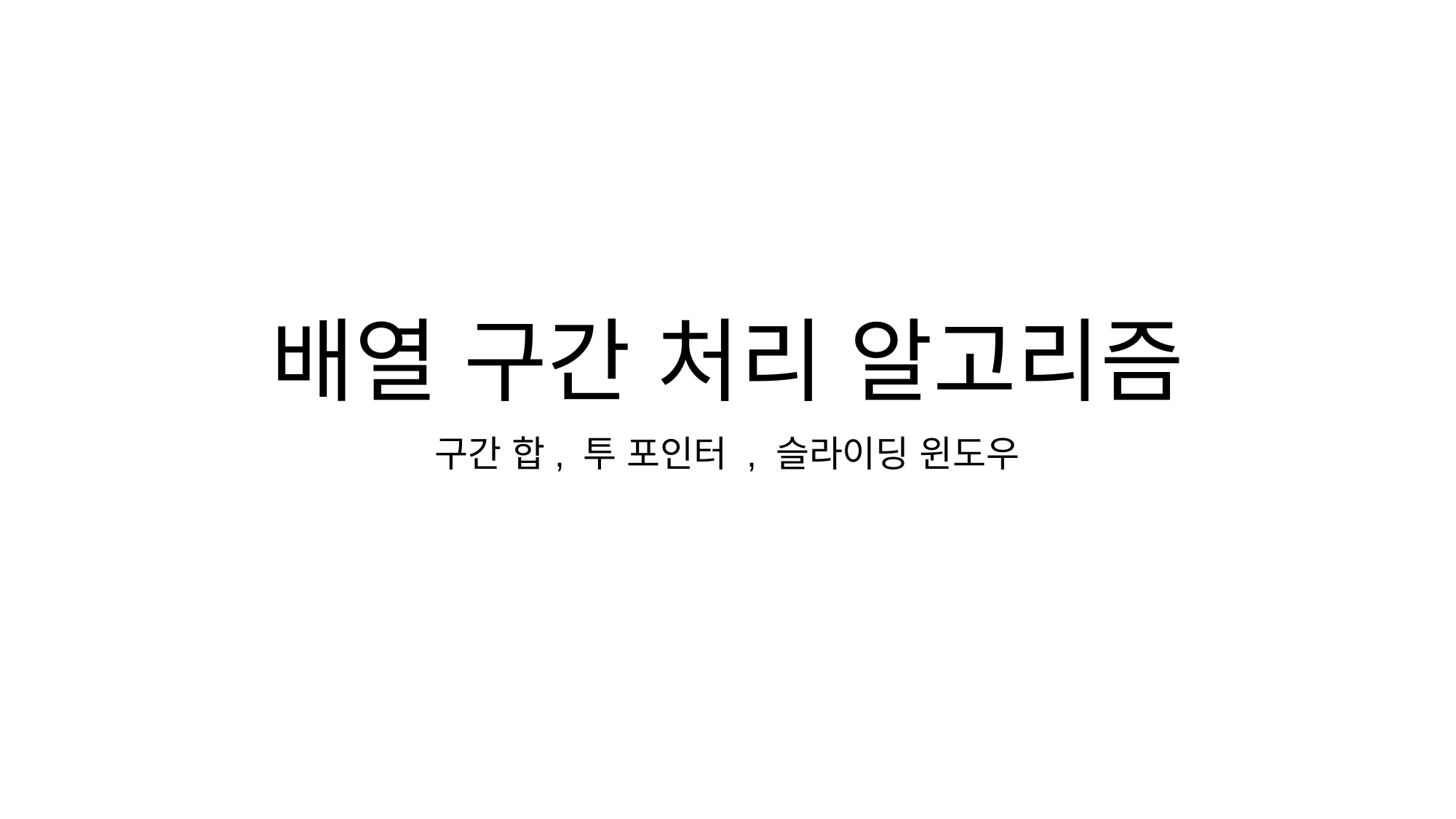

# 배열 구간 처리 알고리즘
구간 합, 투 포인터 , 슬라이딩 윈도우